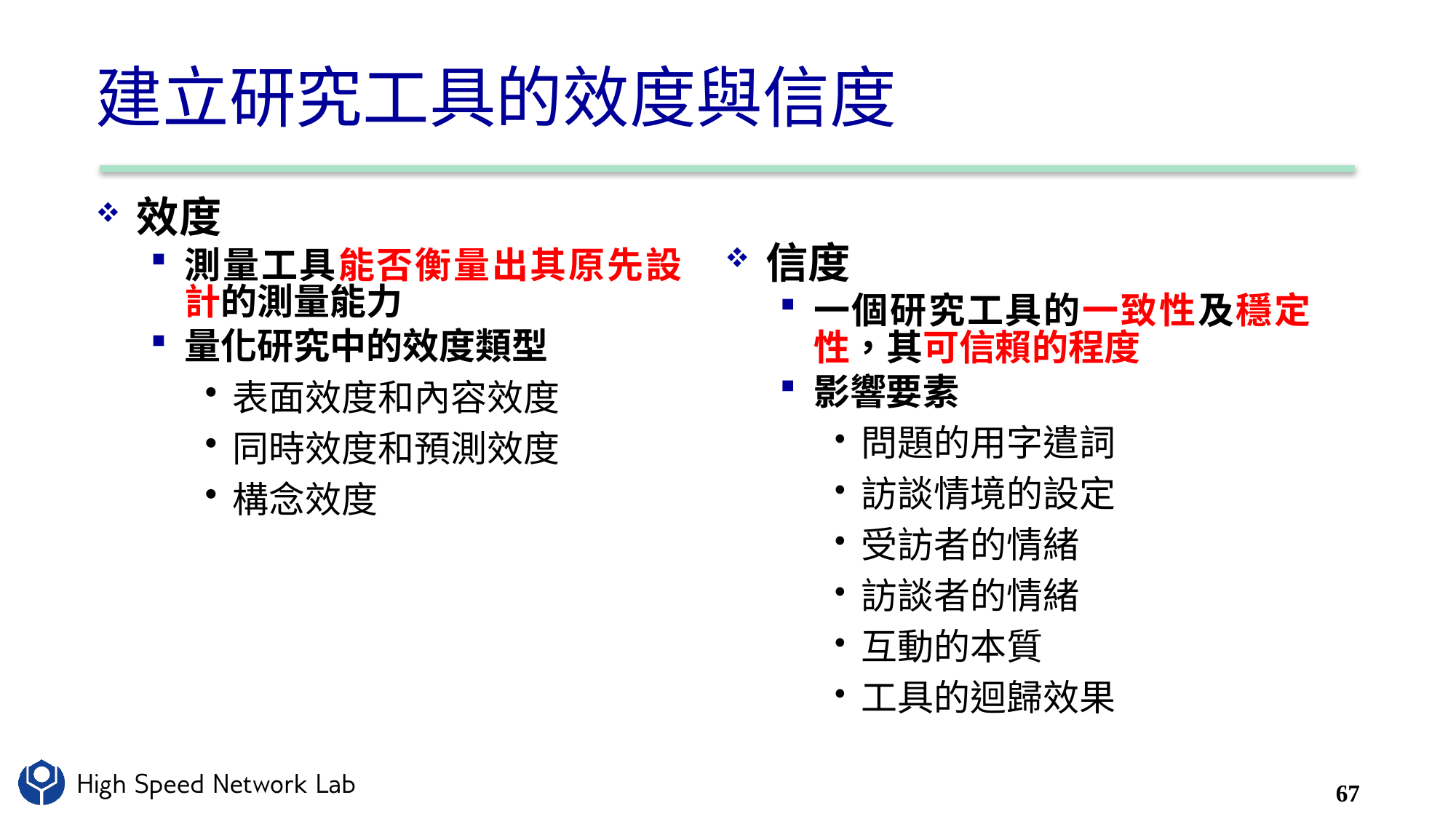

# 建立研究工具的效度與信度
效度
測量工具能否衡量出其原先設計的測量能力
量化研究中的效度類型
表面效度和內容效度
同時效度和預測效度
構念效度

信度
一個研究工具的一致性及穩定性，其可信賴的程度
影響要素
問題的用字遣詞
訪談情境的設定
受訪者的情緒
訪談者的情緒
互動的本質
工具的迴歸效果
67